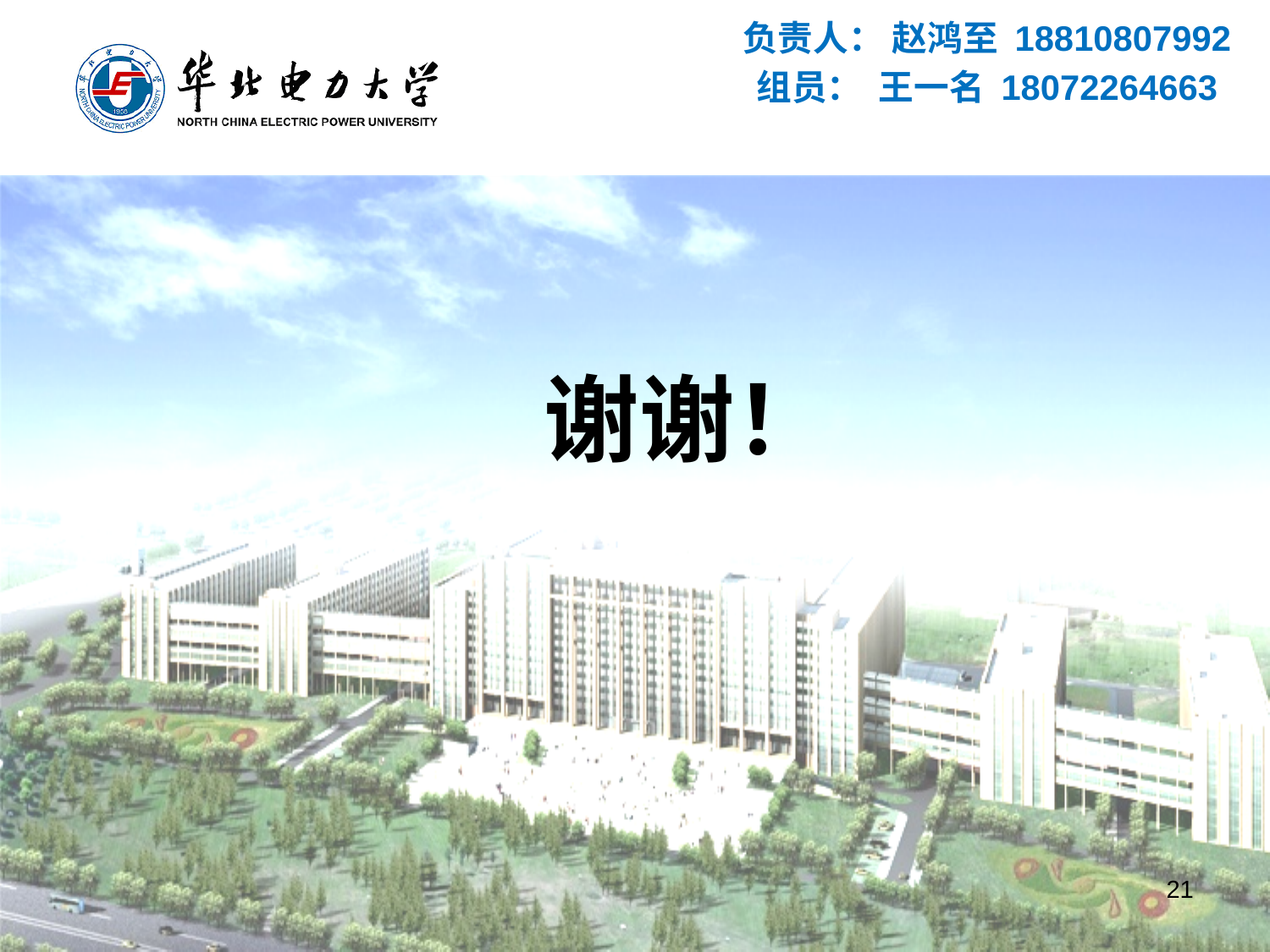

负责人： 赵鸿至 18810807992
组员：  王一名 18072264663
# 谢谢！
21